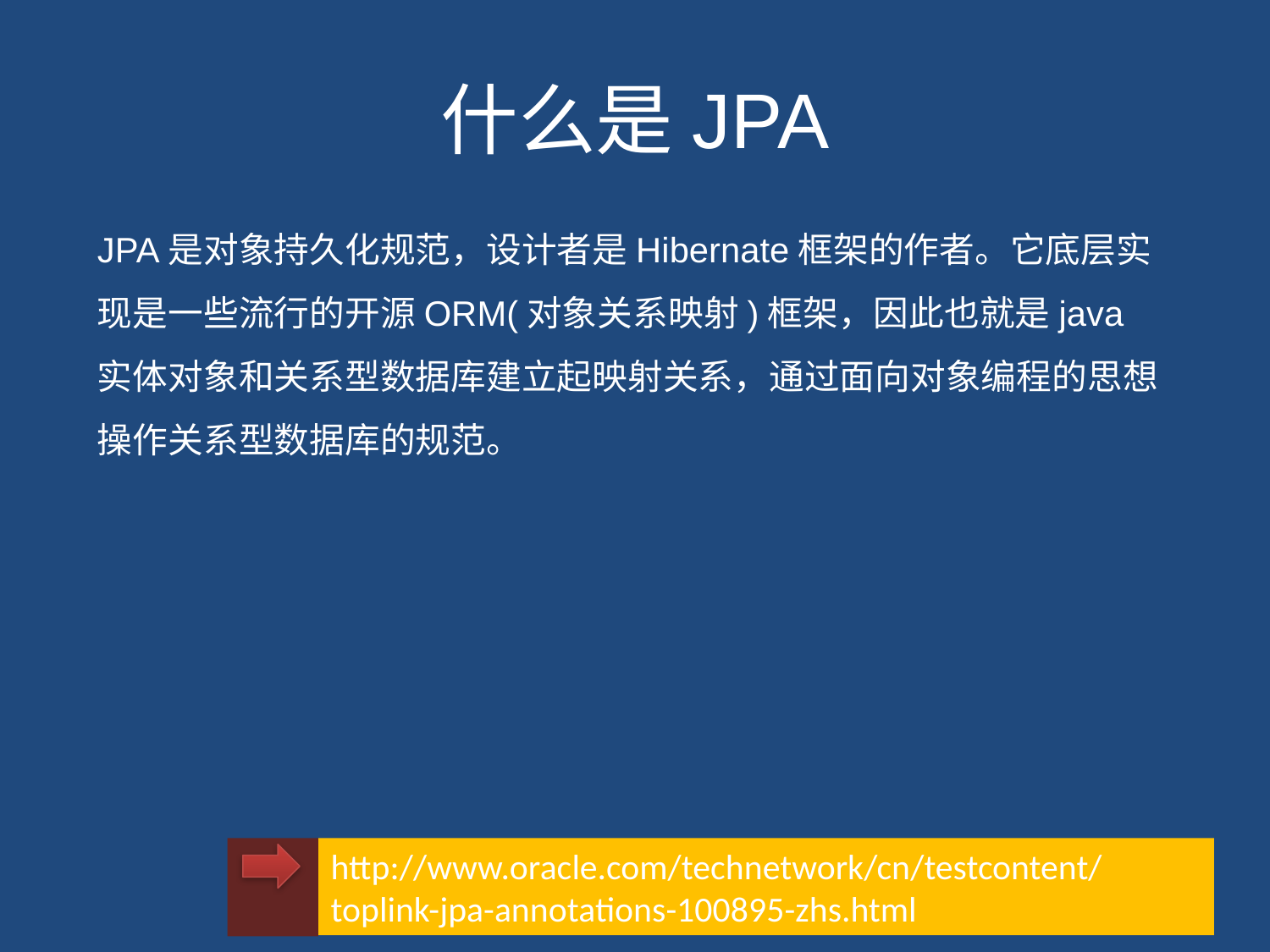

# 什么是JPA
JPA是对象持久化规范，设计者是Hibernate框架的作者。它底层实现是一些流行的开源ORM(对象关系映射)框架，因此也就是java实体对象和关系型数据库建立起映射关系，通过面向对象编程的思想操作关系型数据库的规范。

http://www.oracle.com/technetwork/cn/testcontent/toplink-jpa-annotations-100895-zhs.html